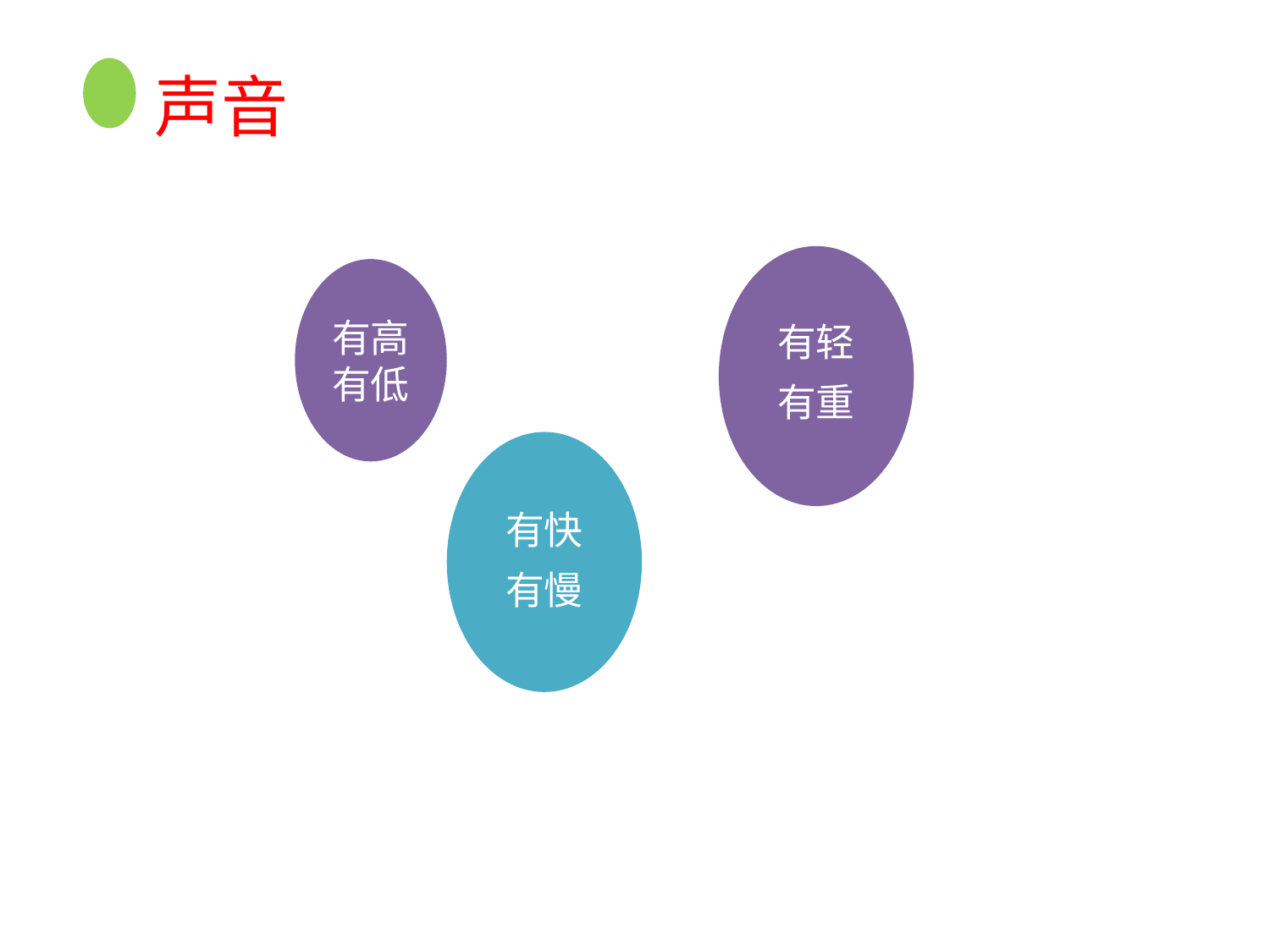

声音

有高
有低
有轻
有重

有快
有慢